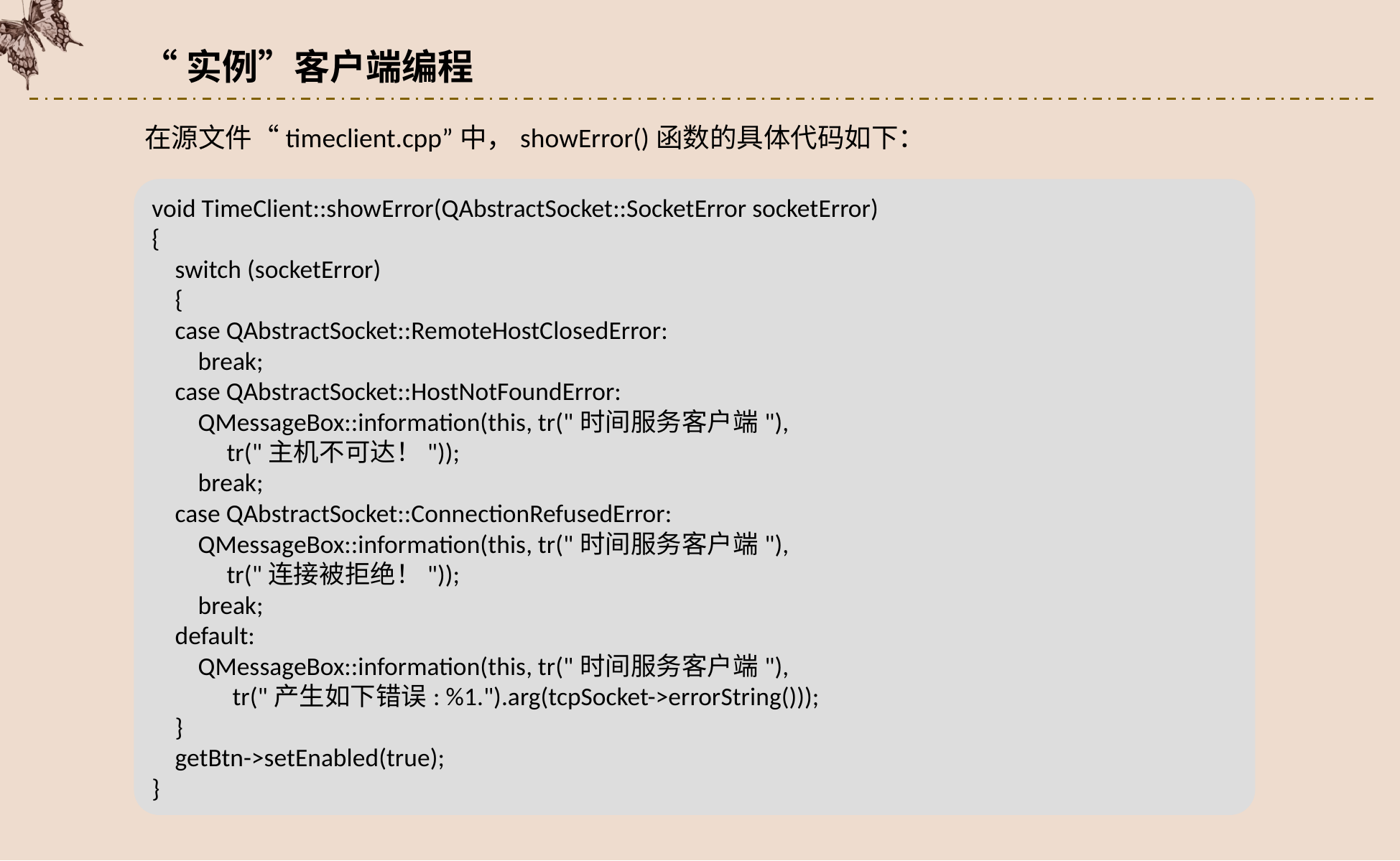

“实例”客户端编程
在源文件“timeclient.cpp”中，showError()函数的具体代码如下：
void TimeClient::showError(QAbstractSocket::SocketError socketError)
{
    switch (socketError)
    {
    case QAbstractSocket::RemoteHostClosedError:
        break;
    case QAbstractSocket::HostNotFoundError:
        QMessageBox::information(this, tr("时间服务客户端"),
             tr("主机不可达！"));
        break;
    case QAbstractSocket::ConnectionRefusedError:
        QMessageBox::information(this, tr("时间服务客户端"),
             tr("连接被拒绝！"));
        break;
    default:
        QMessageBox::information(this, tr("时间服务客户端"),
              tr("产生如下错误: %1.").arg(tcpSocket->errorString()));
    }
    getBtn->setEnabled(true);
}